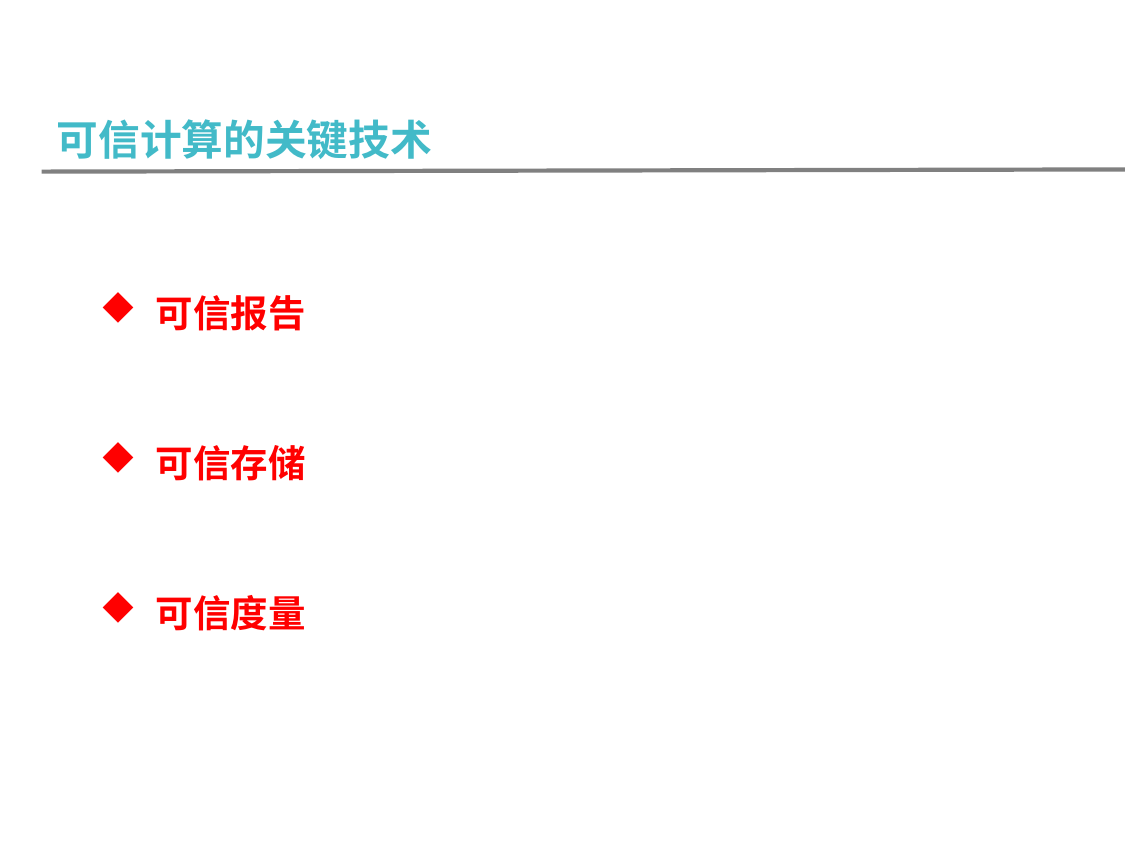

可信计算的关键技术
可信计算的关键技术
可信报告

可信存储

可信度量
可信计算北京市重点实验室
*
*